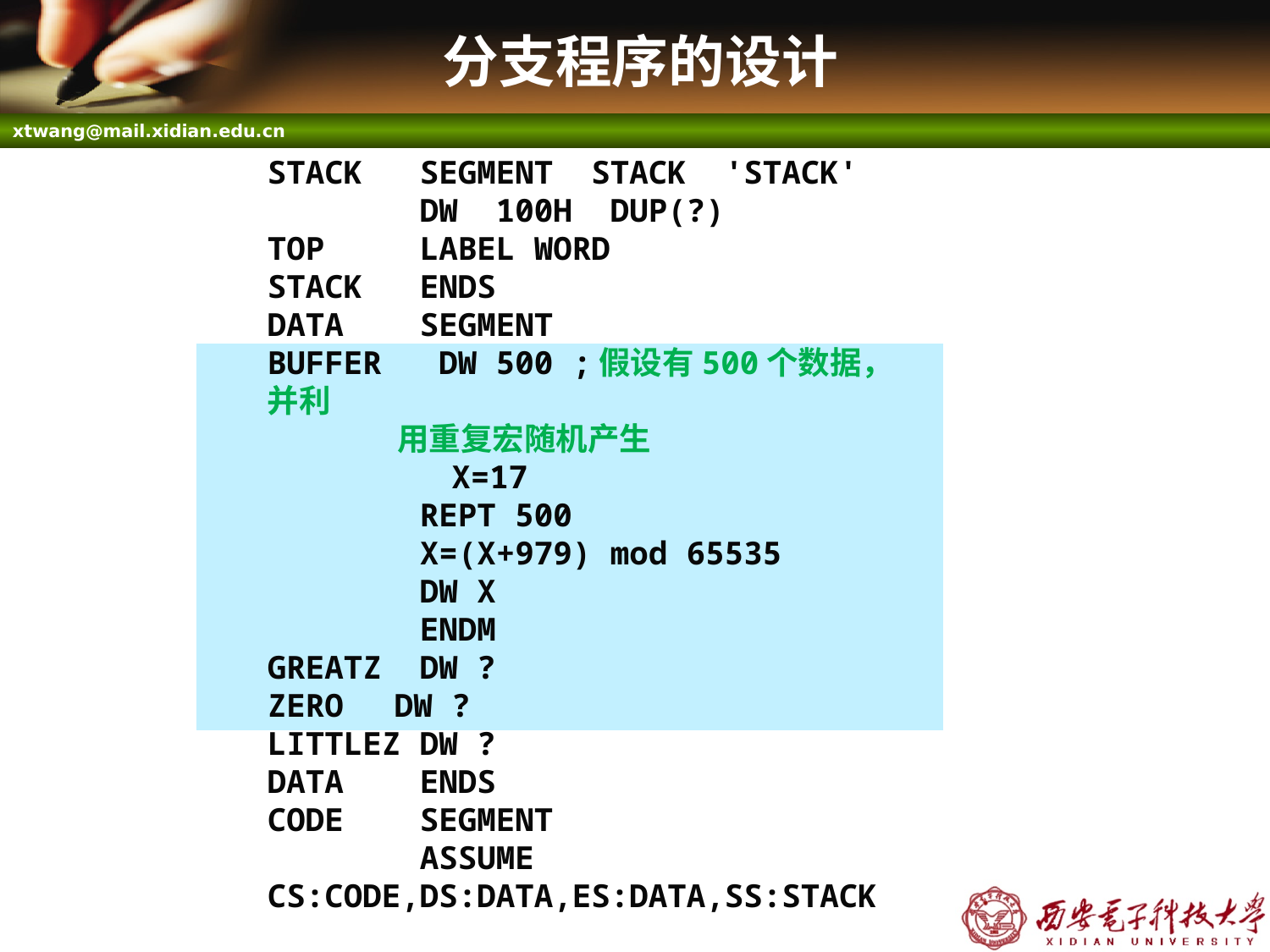

# 分支程序的设计
STACK   SEGMENT  STACK  'STACK'
        DW  100H  DUP(?)
TOP     LABEL WORD
STACK   ENDS
DATA    SEGMENT
BUFFER   DW 500 ;假设有500个数据，并利
                 用重复宏随机产生
	   X=17
        REPT 500
        X=(X+979) mod 65535
        DW X
        ENDM
GREATZ  DW ?
ZERO	DW ?
LITTLEZ DW ?
DATA    ENDS
CODE    SEGMENT
        ASSUME  CS:CODE,DS:DATA,ES:DATA,SS:STACK